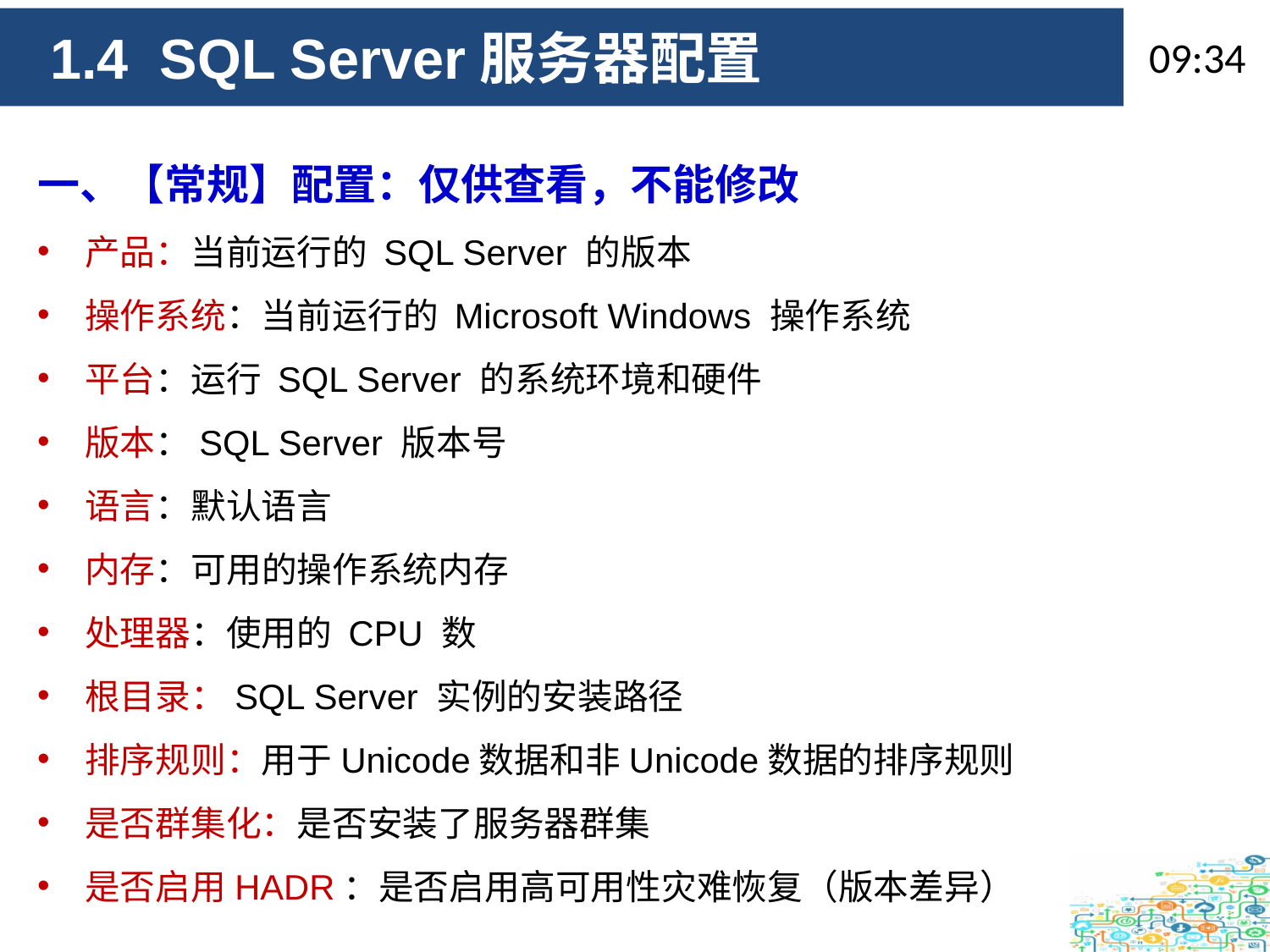

# 1.4  SQL Server服务器配置
09:34
一、【常规】配置：仅供查看，不能修改
产品：当前运行的 SQL Server 的版本
操作系统：当前运行的 Microsoft Windows 操作系统
平台：运行 SQL Server 的系统环境和硬件
版本：SQL Server 版本号
语言：默认语言
内存：可用的操作系统内存
处理器：使用的 CPU 数
根目录：SQL Server 实例的安装路径
排序规则：用于Unicode数据和非Unicode数据的排序规则
是否群集化：是否安装了服务器群集
是否启用HADR：是否启用高可用性灾难恢复（版本差异）